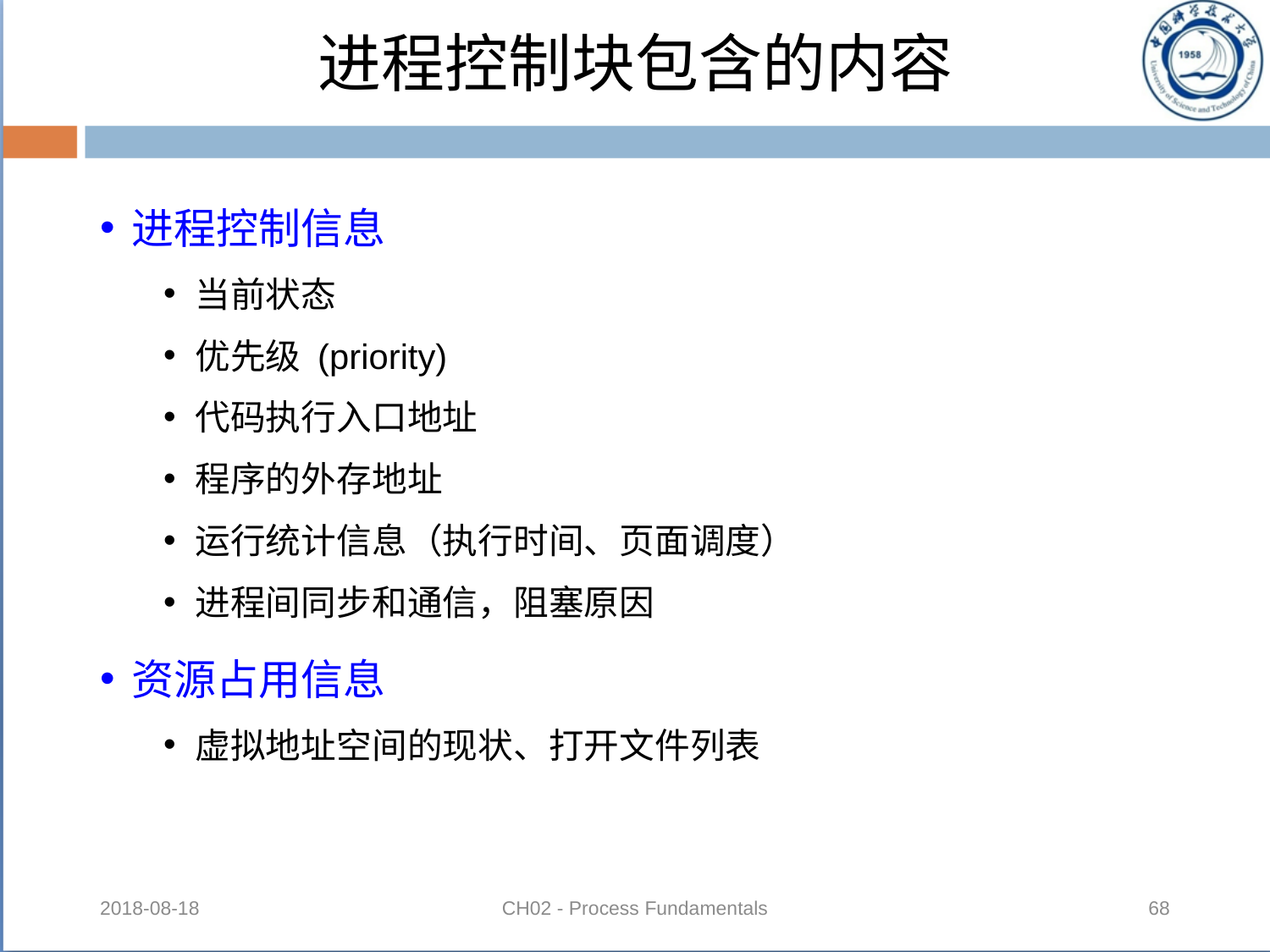

# 进程控制块包含的内容
进程控制信息
当前状态
优先级 (priority)
代码执行入口地址
程序的外存地址
运行统计信息（执行时间、页面调度）
进程间同步和通信，阻塞原因
资源占用信息
虚拟地址空间的现状、打开文件列表
2018-08-18
CH02 - Process Fundamentals
68